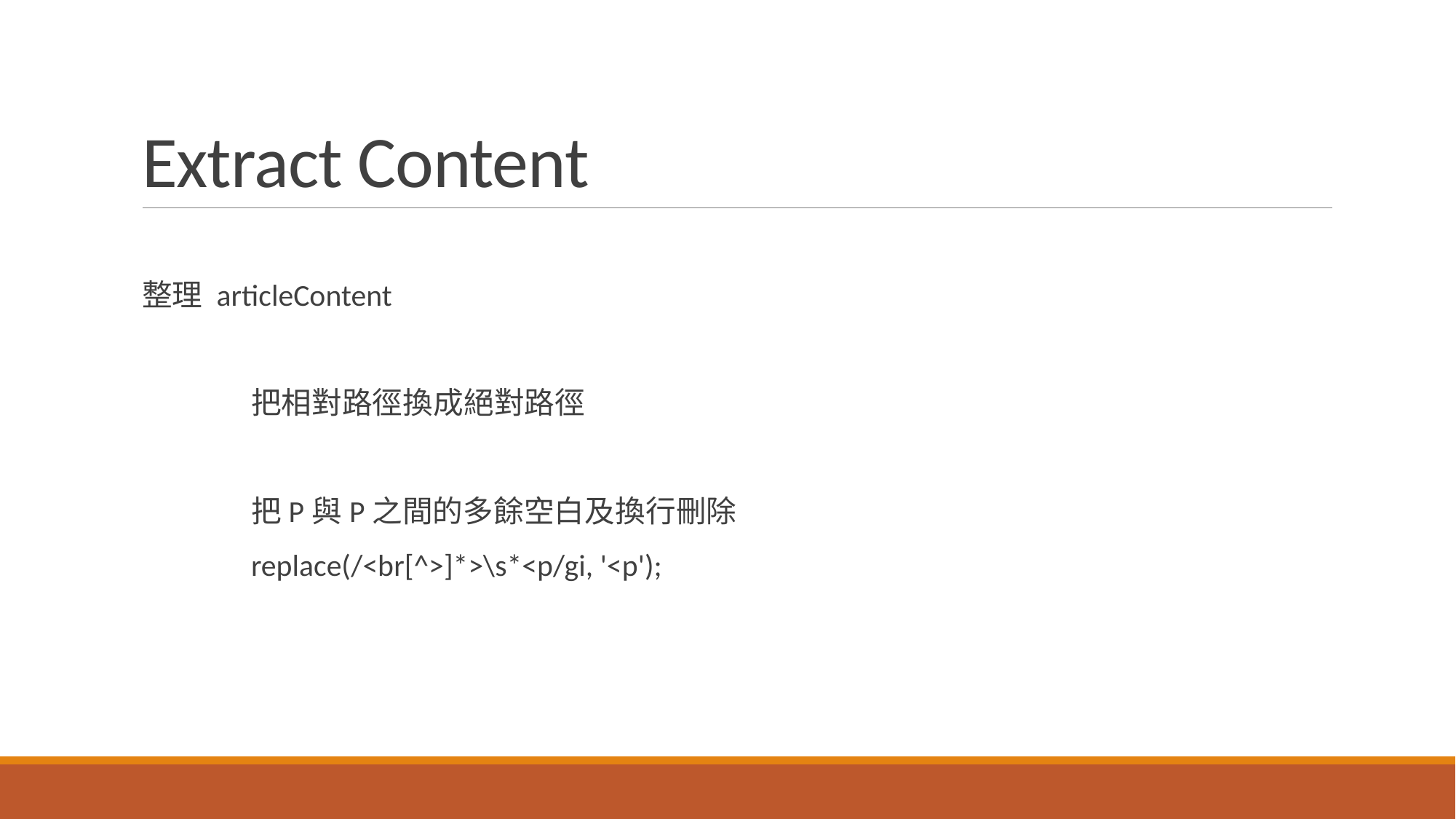

# Extract Content

	整理 articleContent

		把相對路徑換成絕對路徑

		把P與P之間的多餘空白及換行刪除
		replace(/<br[^>]*>\s*<p/gi, '<p');